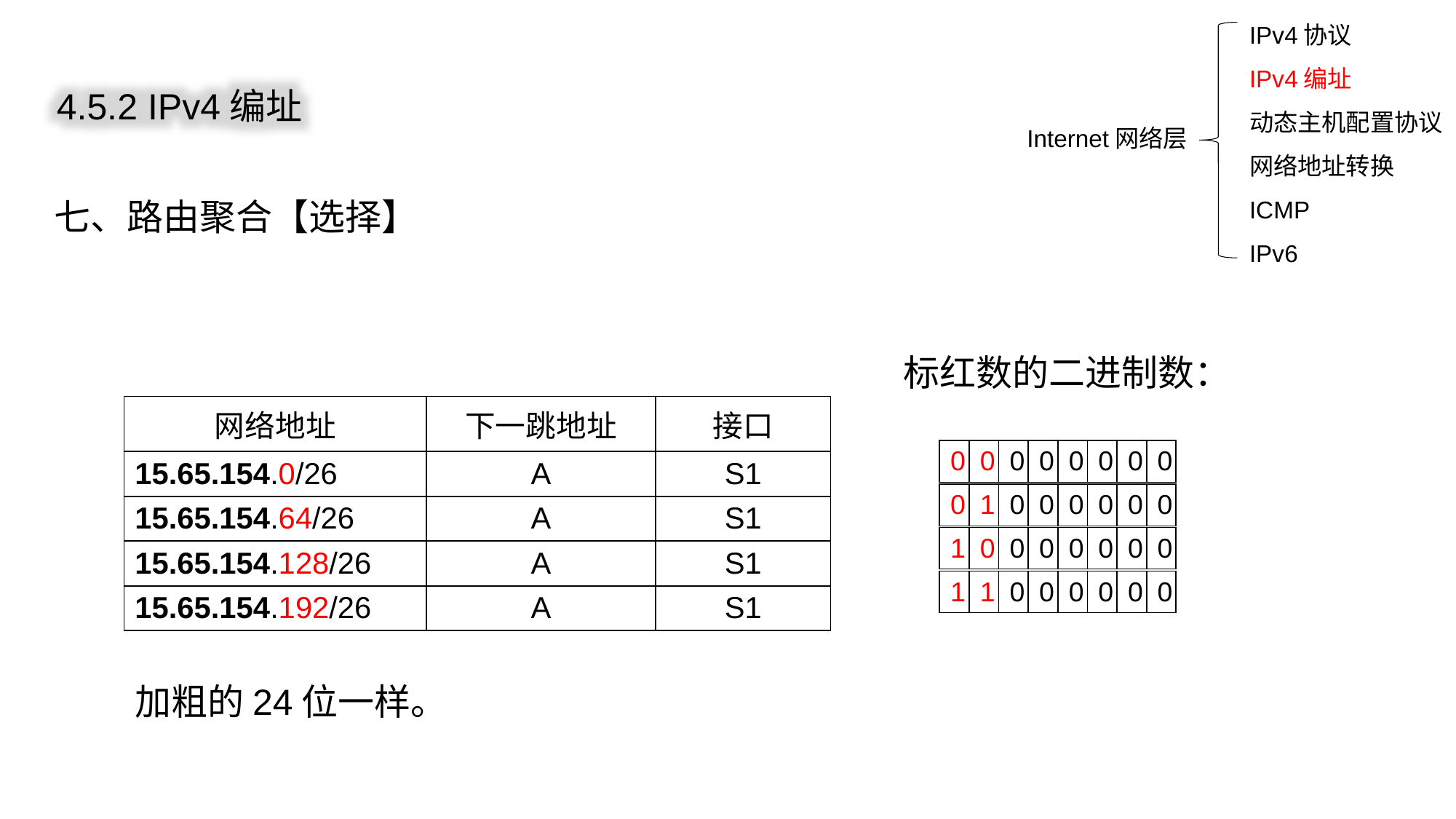

IPv4协议
IPv4编址
动态主机配置协议
网络地址转换
ICMP
IPv6

4.5.2 IPv4编址
Internet网络层
七、路由聚合【选择】
标红数的二进制数：
| 网络地址 | 下一跳地址 | 接口 |
| --- | --- | --- |
| 15.65.154.0/26 | A | S1 |
| 15.65.154.64/26 | A | S1 |
| 15.65.154.128/26 | A | S1 |
| 15.65.154.192/26 | A | S1 |
| 0 | 0 | 0 | 0 | 0 | 0 | 0 | 0 |
| --- | --- | --- | --- | --- | --- | --- | --- |
| 0 | 1 | 0 | 0 | 0 | 0 | 0 | 0 |
| --- | --- | --- | --- | --- | --- | --- | --- |
| 1 | 0 | 0 | 0 | 0 | 0 | 0 | 0 |
| --- | --- | --- | --- | --- | --- | --- | --- |
| 1 | 1 | 0 | 0 | 0 | 0 | 0 | 0 |
| --- | --- | --- | --- | --- | --- | --- | --- |
加粗的24位一样。